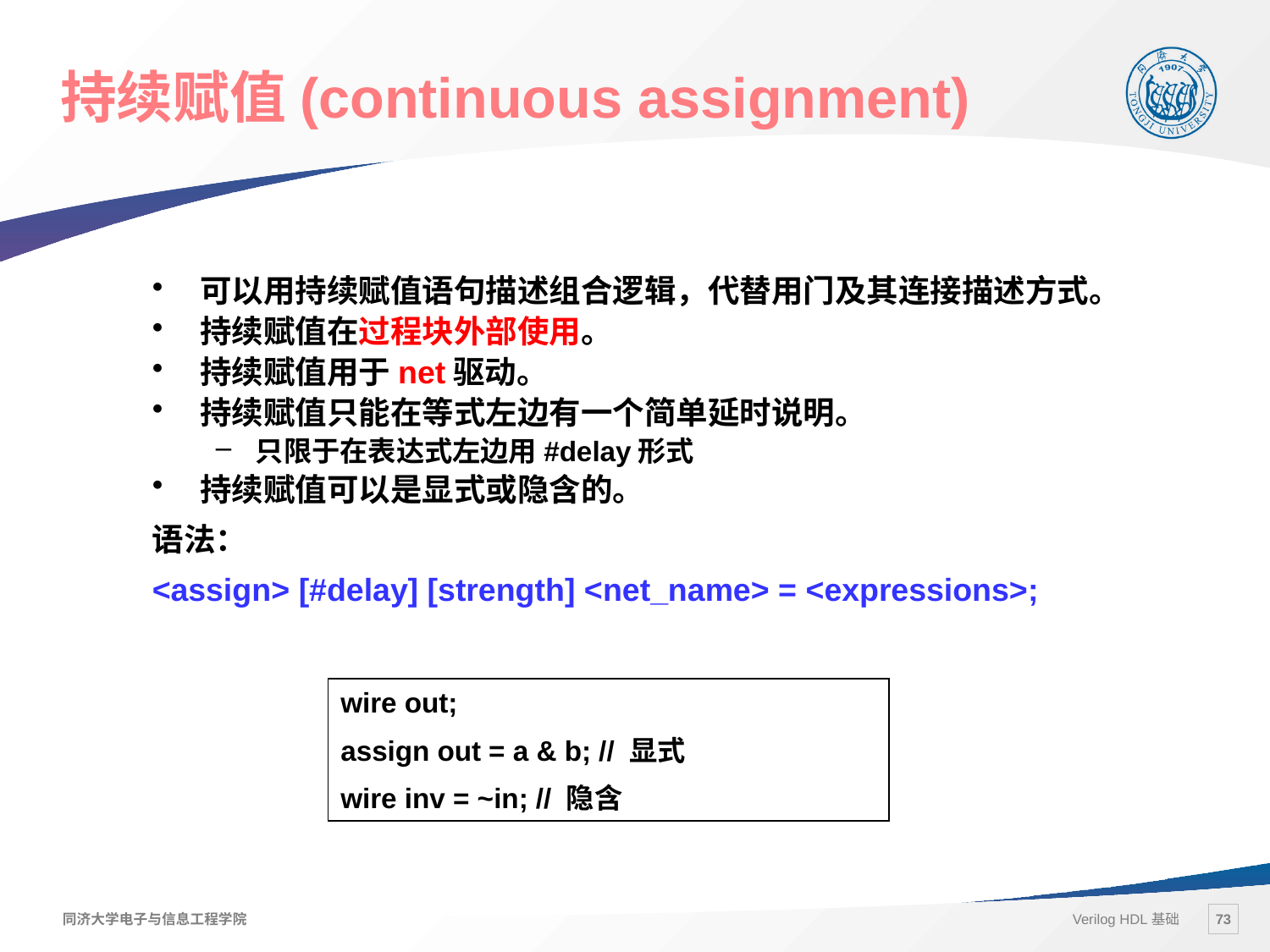

# 持续赋值(continuous assignment)

可以用持续赋值语句描述组合逻辑，代替用门及其连接描述方式。
持续赋值在过程块外部使用。
持续赋值用于net驱动。
持续赋值只能在等式左边有一个简单延时说明。
只限于在表达式左边用#delay形式
持续赋值可以是显式或隐含的。
语法：
<assign> [#delay] [strength] <net_name> = <expressions>;

wire out;
assign out = a & b; // 显式
wire inv = ~in; // 隐含